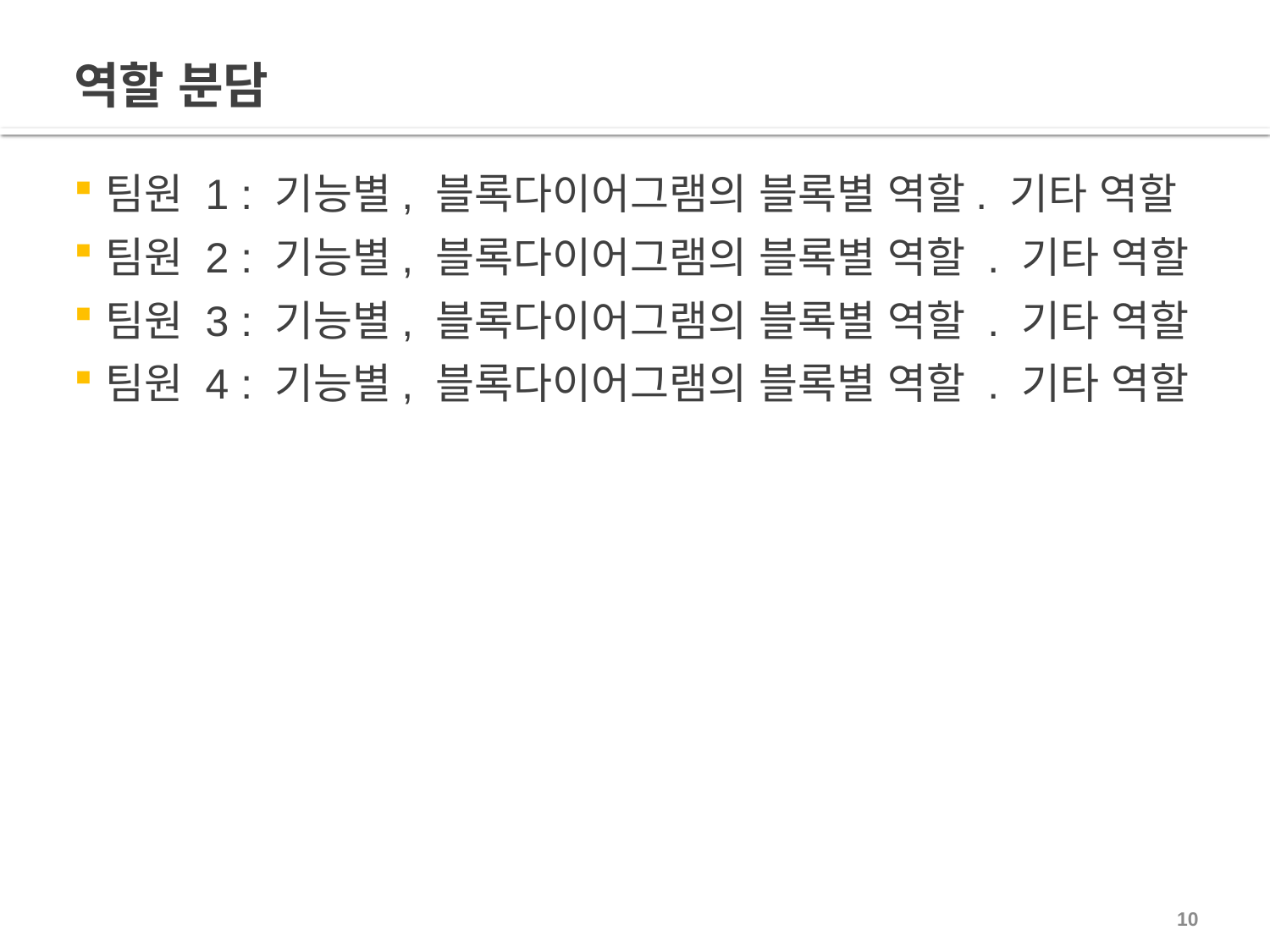

# 역할 분담
팀원 1 : 기능별, 블록다이어그램의 블록별 역할. 기타 역할
팀원 2 : 기능별, 블록다이어그램의 블록별 역할 . 기타 역할
팀원 3 : 기능별, 블록다이어그램의 블록별 역할 . 기타 역할
팀원 4 : 기능별, 블록다이어그램의 블록별 역할 . 기타 역할

10